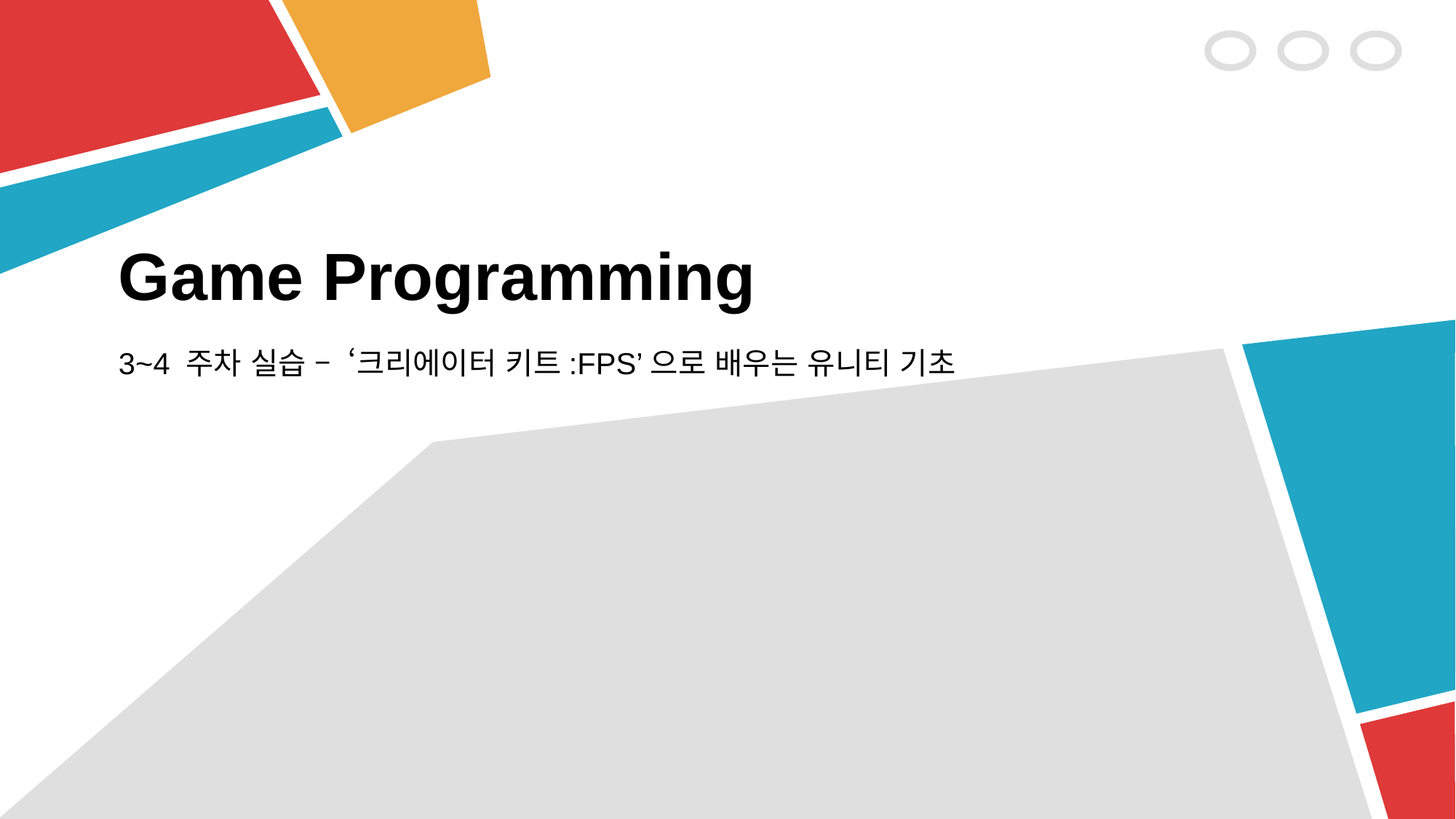

# Game Programming
3~4 주차 실습 –  ‘크리에이터 키트:FPS’으로 배우는 유니티 기초